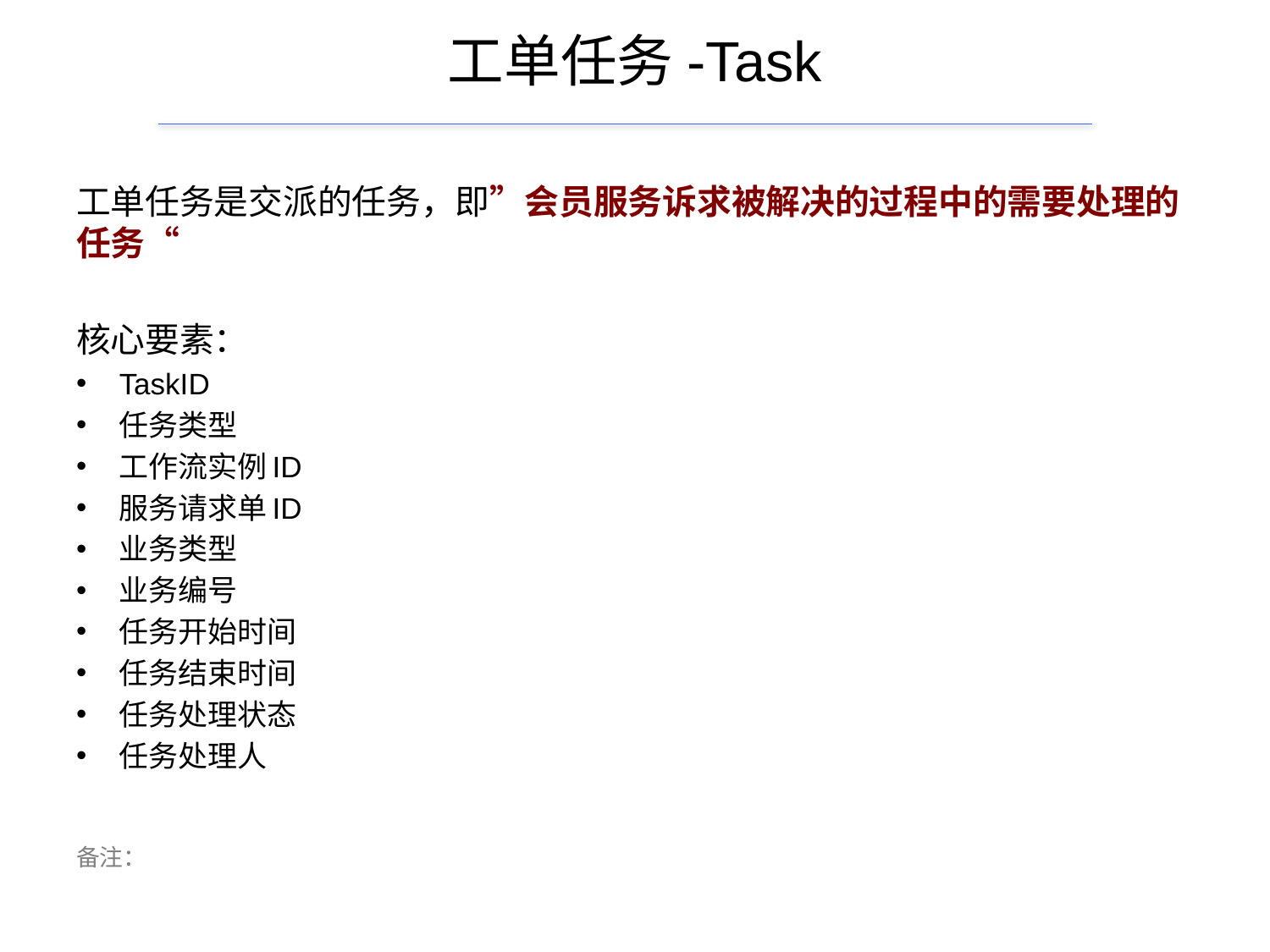

# 工单任务-Task
工单任务是交派的任务，即”会员服务诉求被解决的过程中的需要处理的任务“

核心要素：
TaskID
任务类型
工作流实例ID
服务请求单ID
业务类型
业务编号
任务开始时间
任务结束时间
任务处理状态
任务处理人

备注：